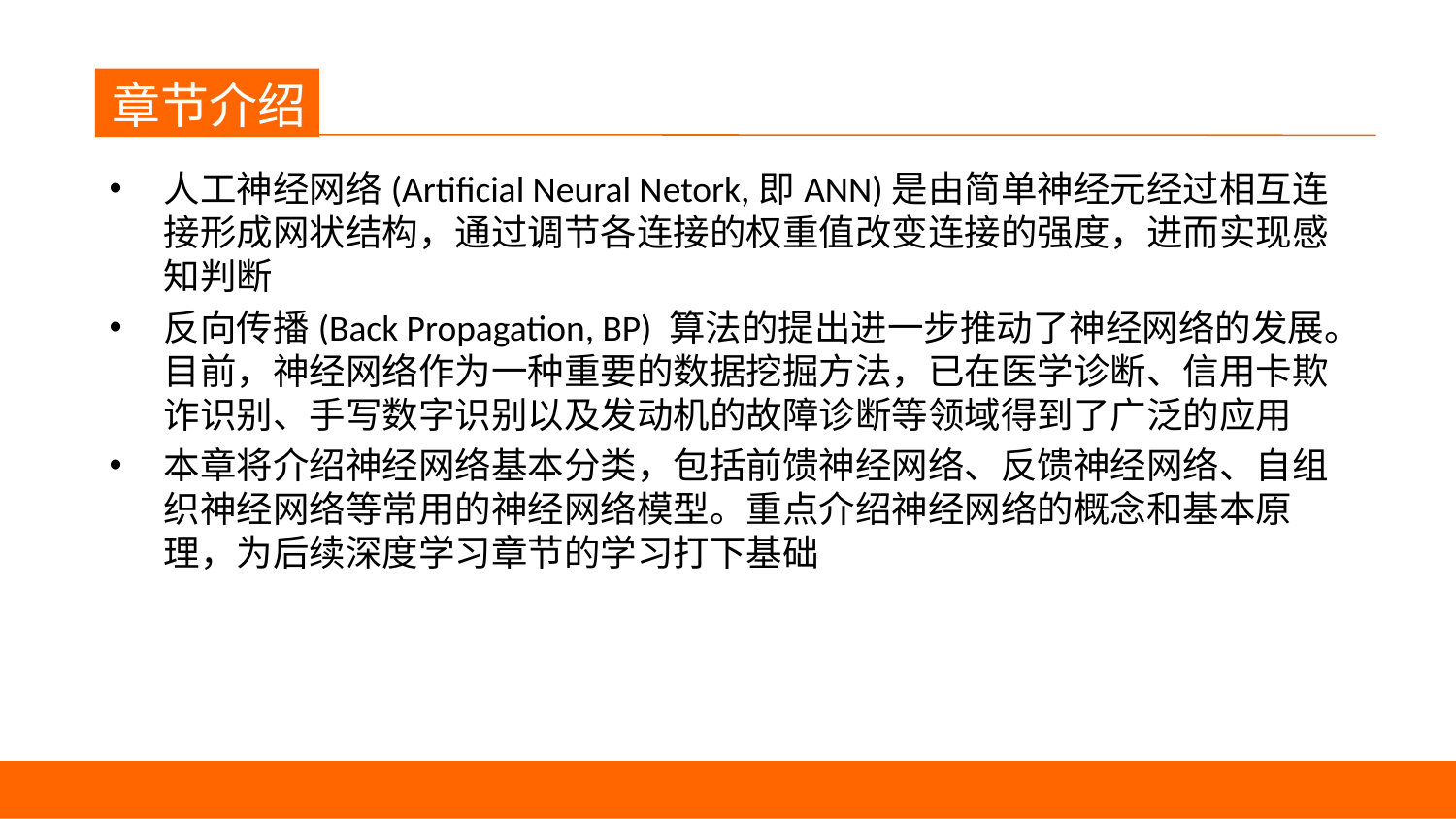

章节介绍
人工神经网络(Artificial Neural Netork,即ANN)是由简单神经元经过相互连接形成网状结构，通过调节各连接的权重值改变连接的强度，进而实现感知判断
反向传播(Back Propagation, BP) 算法的提出进一步推动了神经网络的发展。目前，神经网络作为一种重要的数据挖掘方法，已在医学诊断、信用卡欺诈识别、手写数字识别以及发动机的故障诊断等领域得到了广泛的应用
本章将介绍神经网络基本分类，包括前馈神经网络、反馈神经网络、自组织神经网络等常用的神经网络模型。重点介绍神经网络的概念和基本原理，为后续深度学习章节的学习打下基础